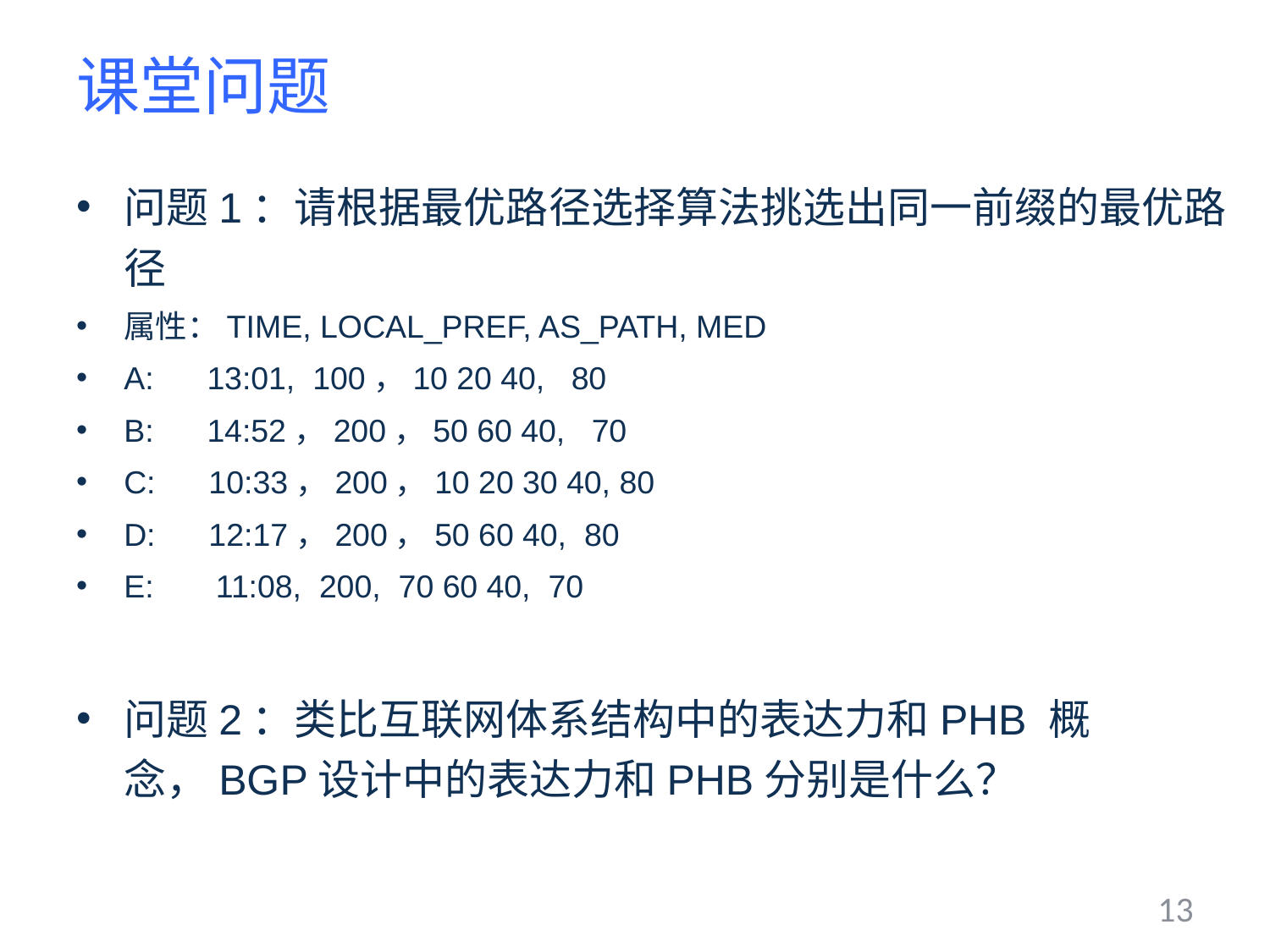

# 课堂问题
问题1：请根据最优路径选择算法挑选出同一前缀的最优路径
属性：TIME, LOCAL_PREF, AS_PATH, MED
A:      13:01,  100，10 20 40,   80
B:      14:52，200，50 60 40,   70
C:      10:33，200，10 20 30 40, 80
D:      12:17，200，50 60 40,  80
E:       11:08,  200,  70 60 40,  70

问题2：类比互联网体系结构中的表达力和PHB 概念，BGP设计中的表达力和PHB分别是什么？

13